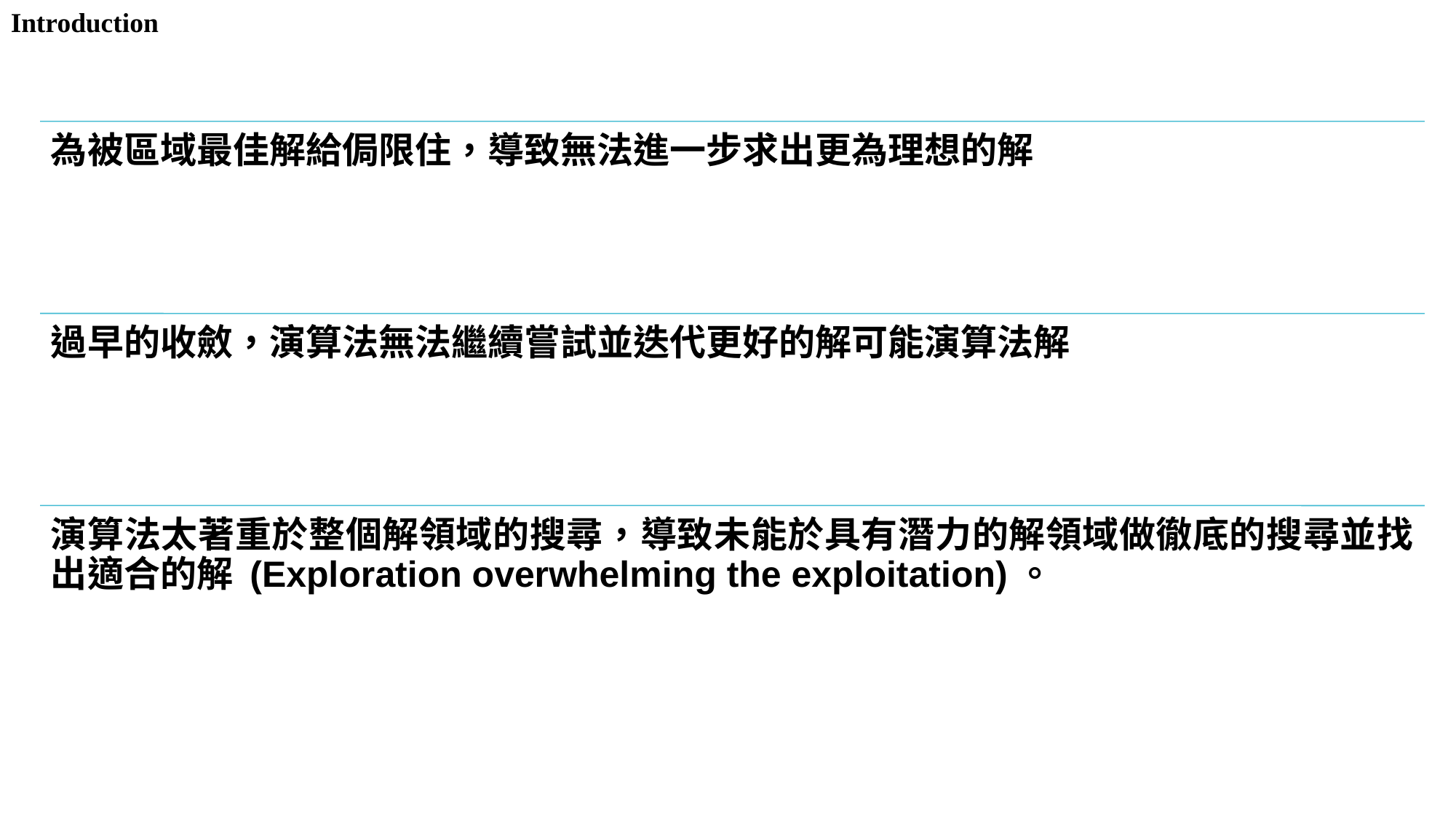

Introduction
為被區域最佳解給侷限住，導致無法進一步求出更為理想的解
過早的收斂，演算法無法繼續嘗試並迭代更好的解可能演算法解
演算法太著重於整個解領域的搜尋，導致未能於具有潛力的解領域做徹底的搜尋並找出適合的解 (Exploration overwhelming the exploitation)。